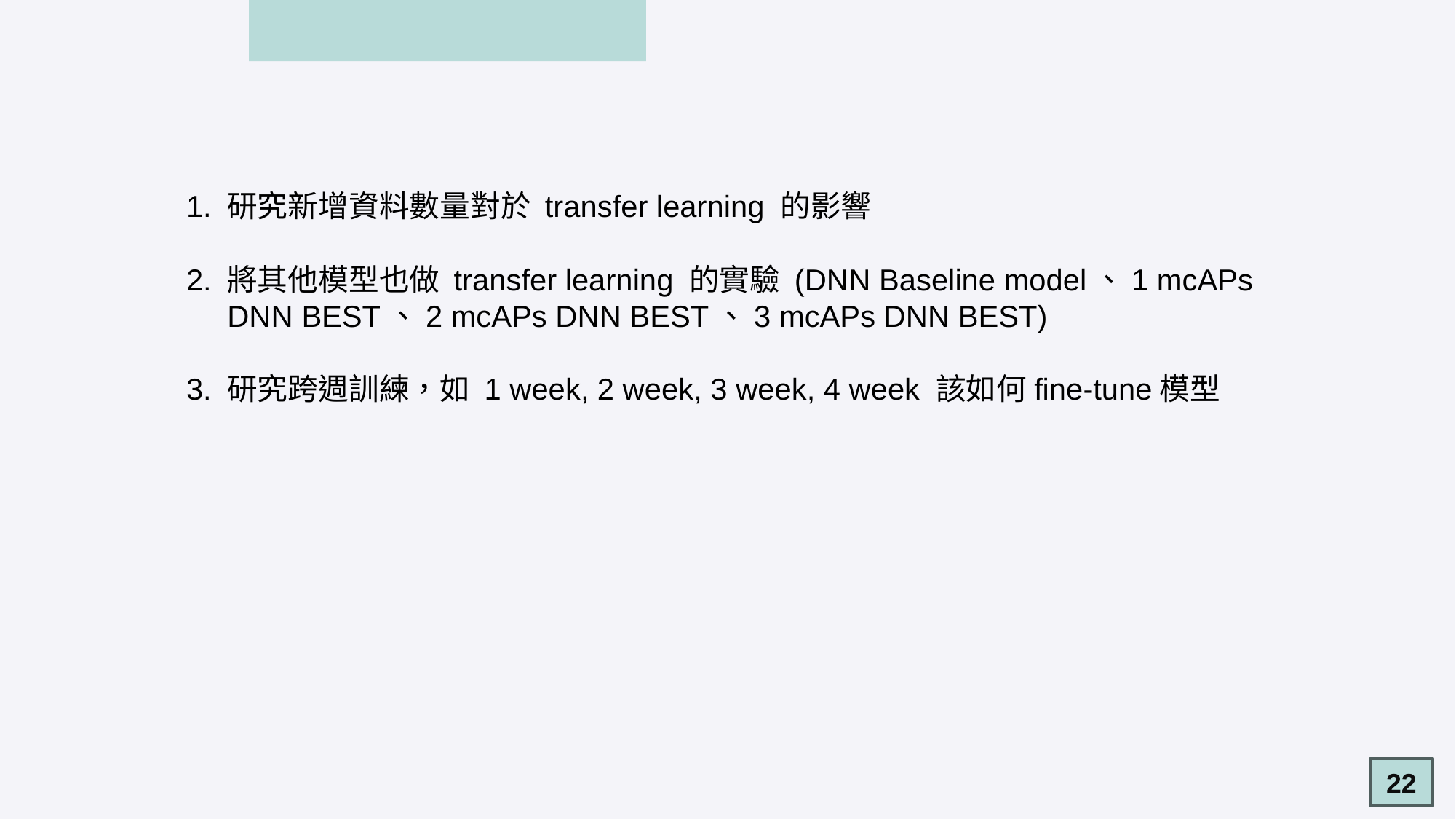

研究新增資料數量對於 transfer learning 的影響

將其他模型也做 transfer learning 的實驗 (DNN Baseline model、1 mcAPs DNN BEST、2 mcAPs DNN BEST、3 mcAPs DNN BEST)

研究跨週訓練，如 1 week, 2 week, 3 week, 4 week 該如何fine-tune模型

22